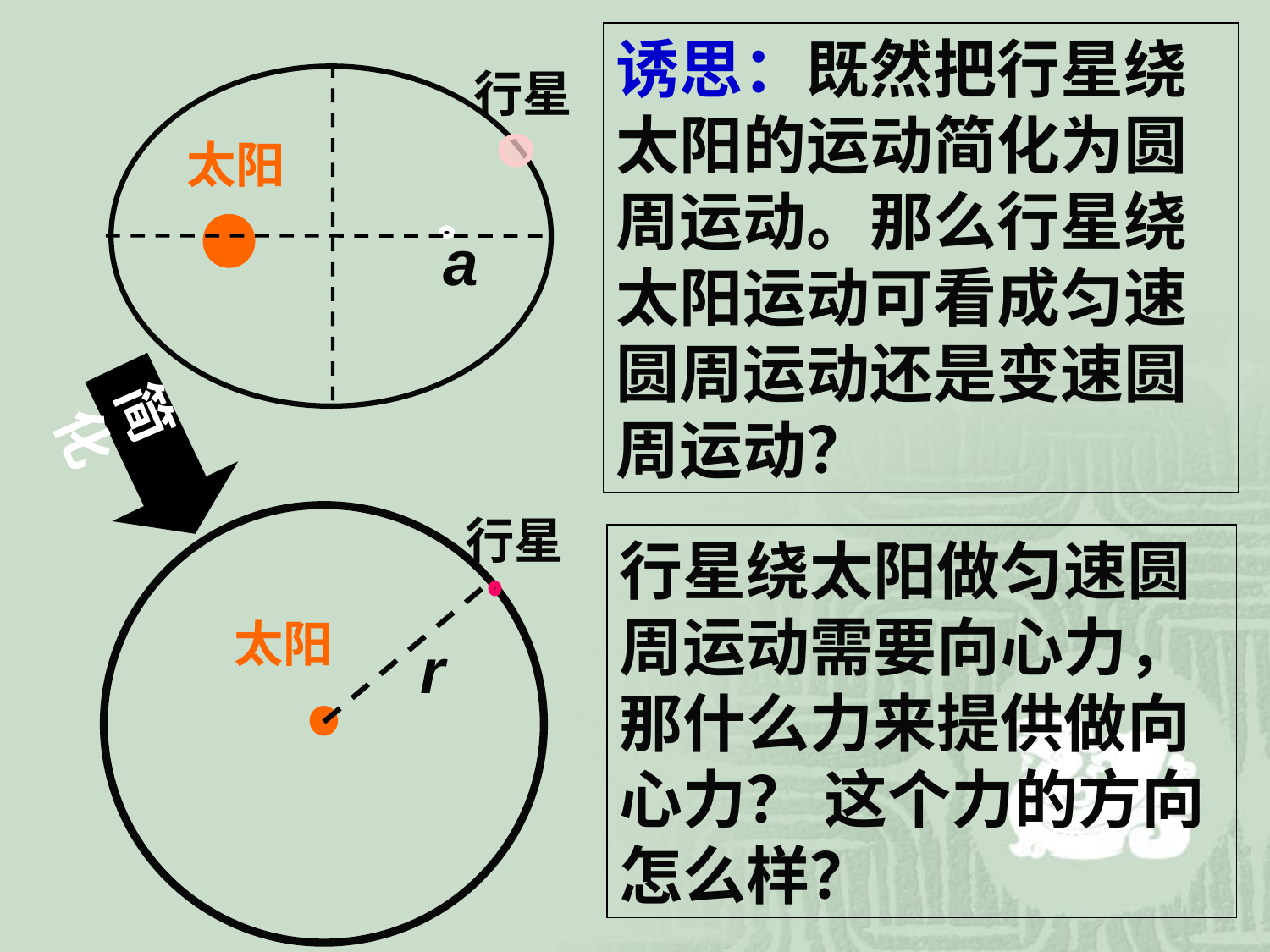

诱思：既然把行星绕太阳的运动简化为圆周运动。那么行星绕太阳运动可看成匀速圆周运动还是变速圆周运动？
行星

太阳

a

简化

行星

太阳
r

行星绕太阳做匀速圆周运动需要向心力，那什么力来提供做向心力？ 这个力的方向怎么样？